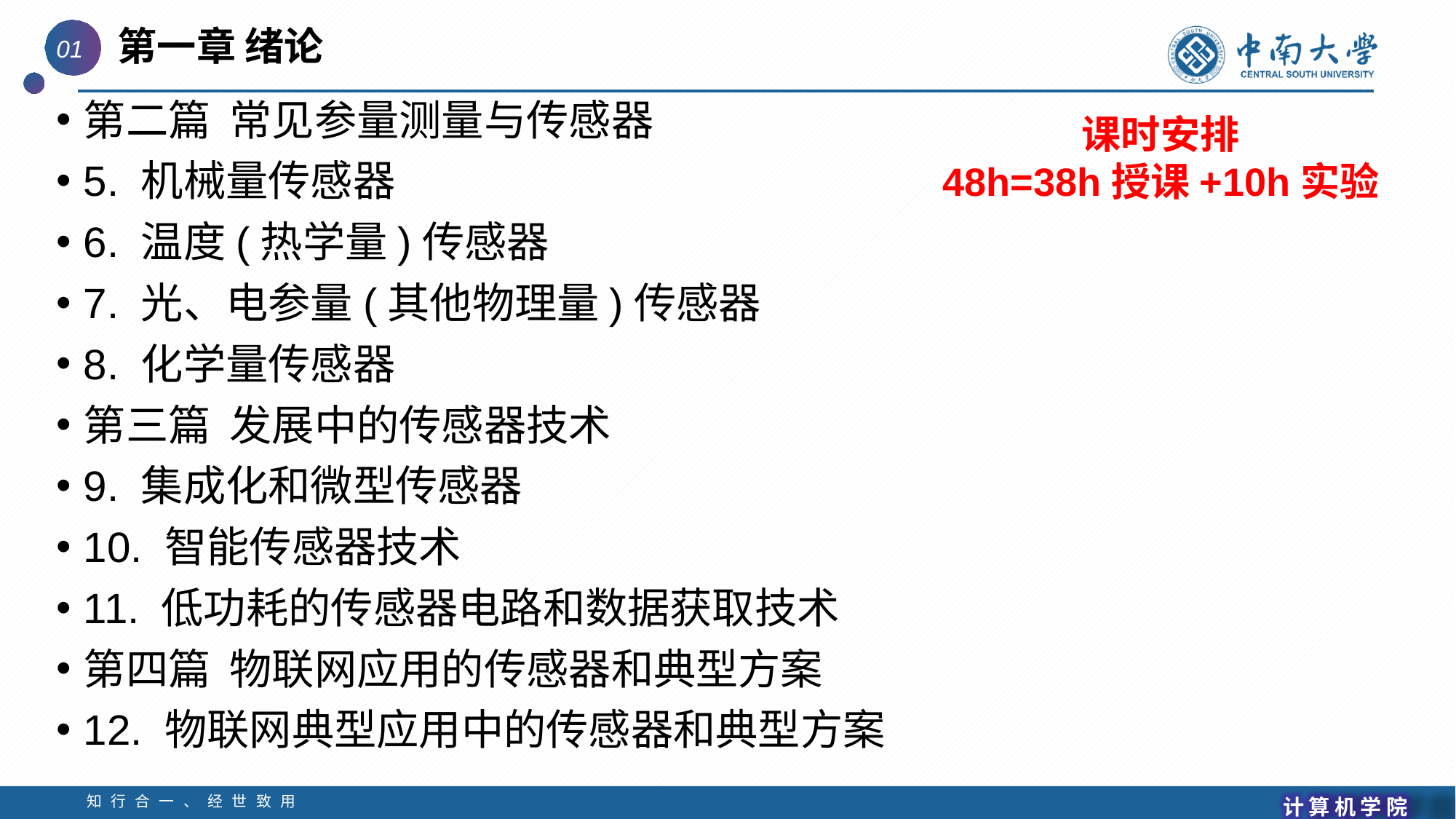

第二篇  常见参量测量与传感器
5. 机械量传感器
6. 温度(热学量)传感器
7. 光、电参量(其他物理量)传感器
8. 化学量传感器
第三篇  发展中的传感器技术
9. 集成化和微型传感器
10. 智能传感器技术
11. 低功耗的传感器电路和数据获取技术
第四篇  物联网应用的传感器和典型方案
12. 物联网典型应用中的传感器和典型方案
课时安排
48h=38h授课+10h实验